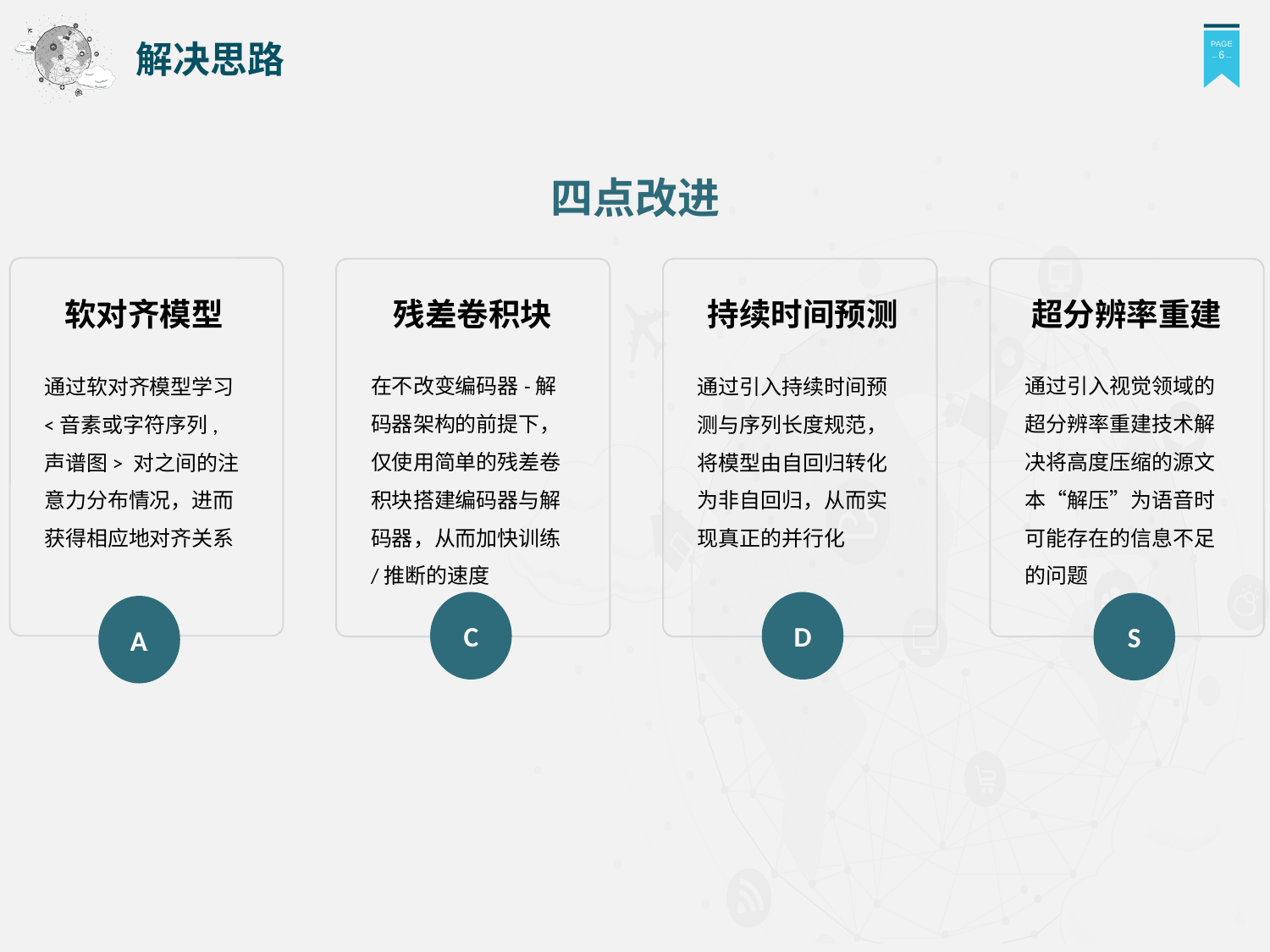

解决思路
四点改进

软对齐模型
通过软对齐模型学习 <音素或字符序列, 声谱图> 对之间的注意力分布情况，进而获得相应地对齐关系
AA

残差卷积块
在不改变编码器-解码器架构的前提下，仅使用简单的残差卷积块搭建编码器与解码器，从而加快训练/推断的速度
C

持续时间预测
通过引入持续时间预测与序列长度规范，将模型由自回归转化为非自回归，从而实现真正的并行化
D

超分辨率重建
通过引入视觉领域的超分辨率重建技术解决将高度压缩的源文本“解压”为语音时可能存在的信息不足的问题
S